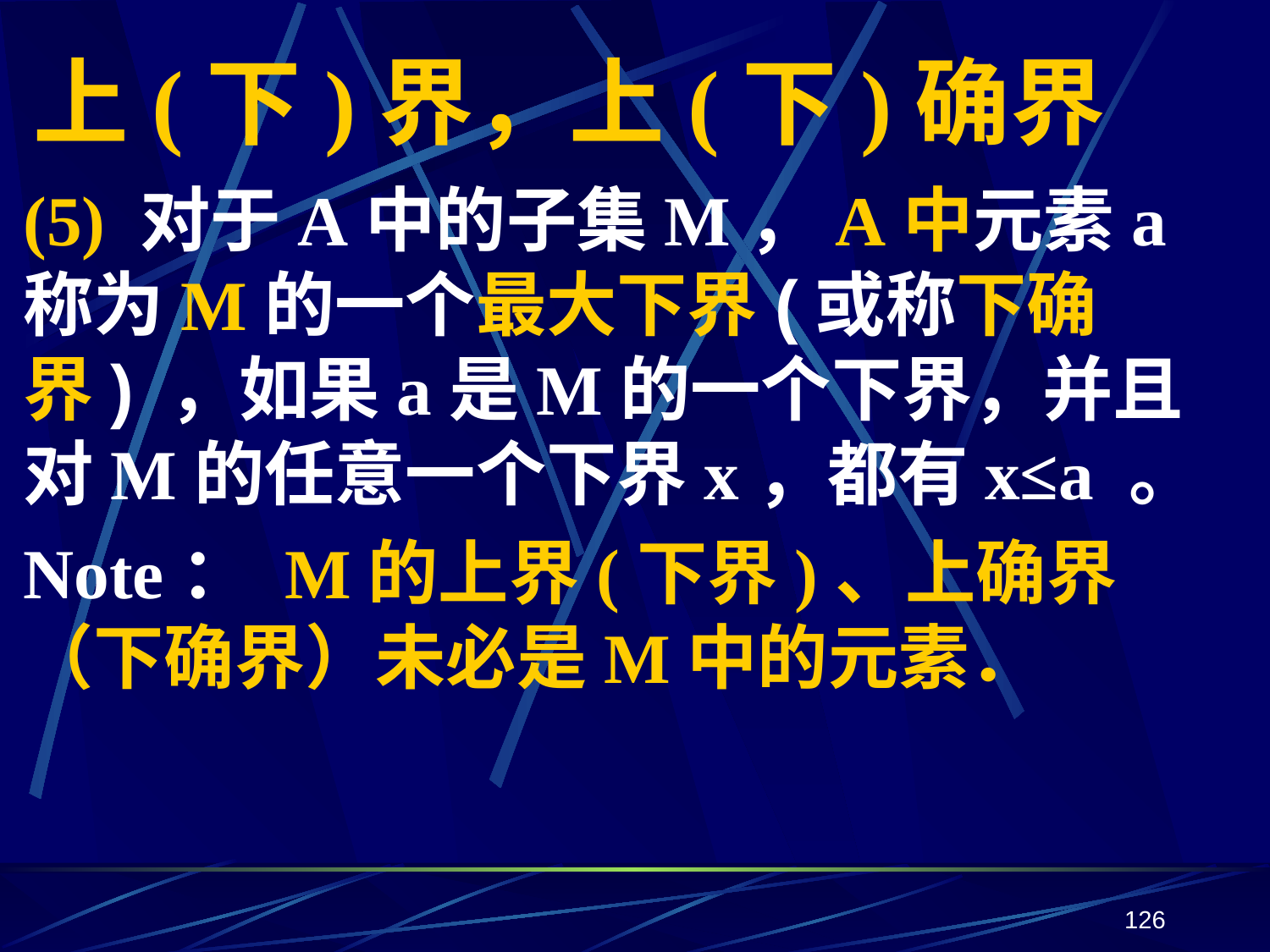

# 上(下)界，上(下)确界
(5) 对于A中的子集M，A中元素a称为M的一个最大下界(或称下确界) ，如果a是M的一个下界，并且对M的任意一个下界x，都有x≤a 。
Note： M的上界(下界)、上确界（下确界）未必是M中的元素．
126